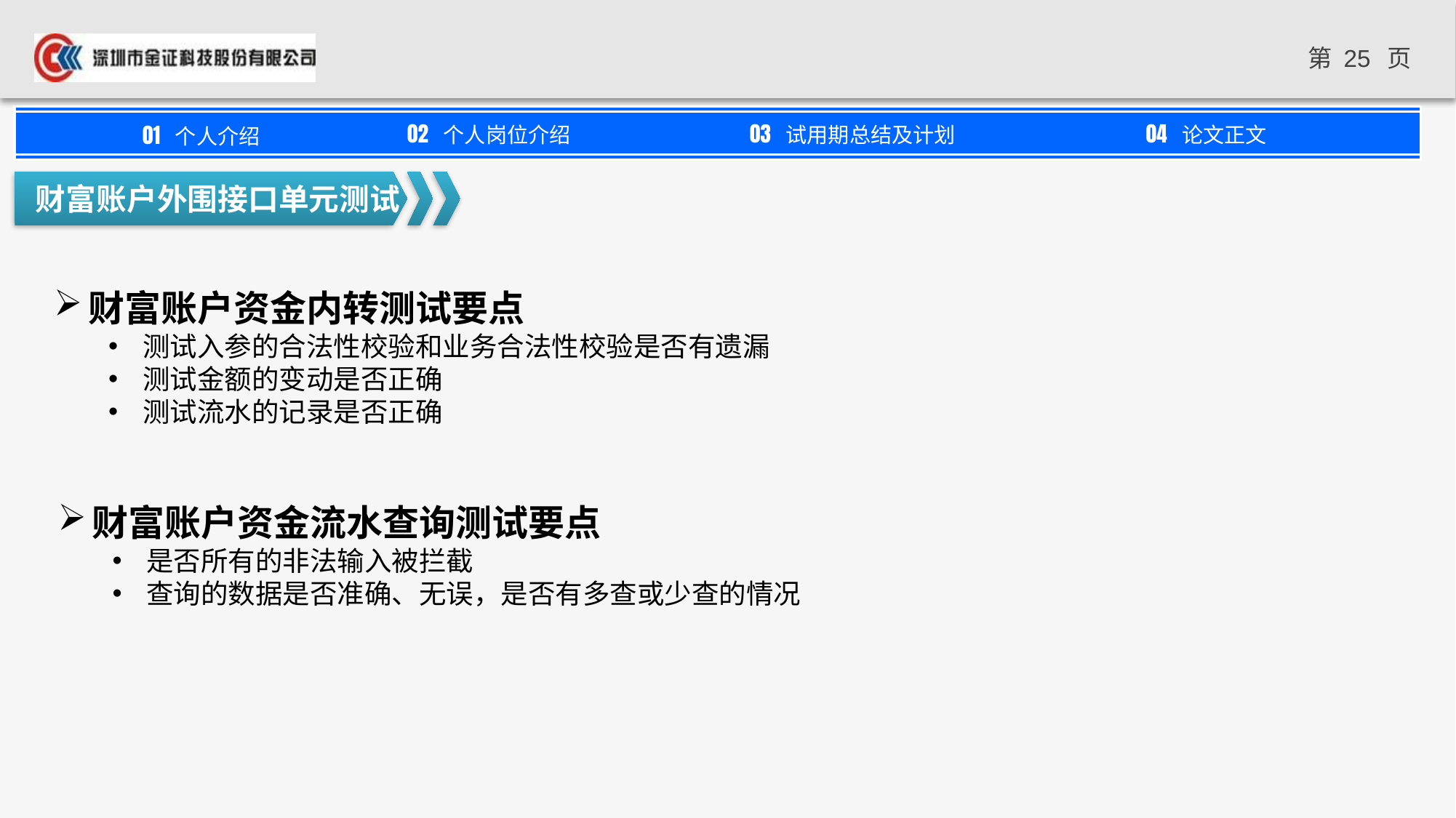

财富账户外围接口单元测试
财富账户资金内转测试要点
测试入参的合法性校验和业务合法性校验是否有遗漏
测试金额的变动是否正确
测试流水的记录是否正确
财富账户资金流水查询测试要点
是否所有的非法输入被拦截
查询的数据是否准确、无误，是否有多查或少查的情况